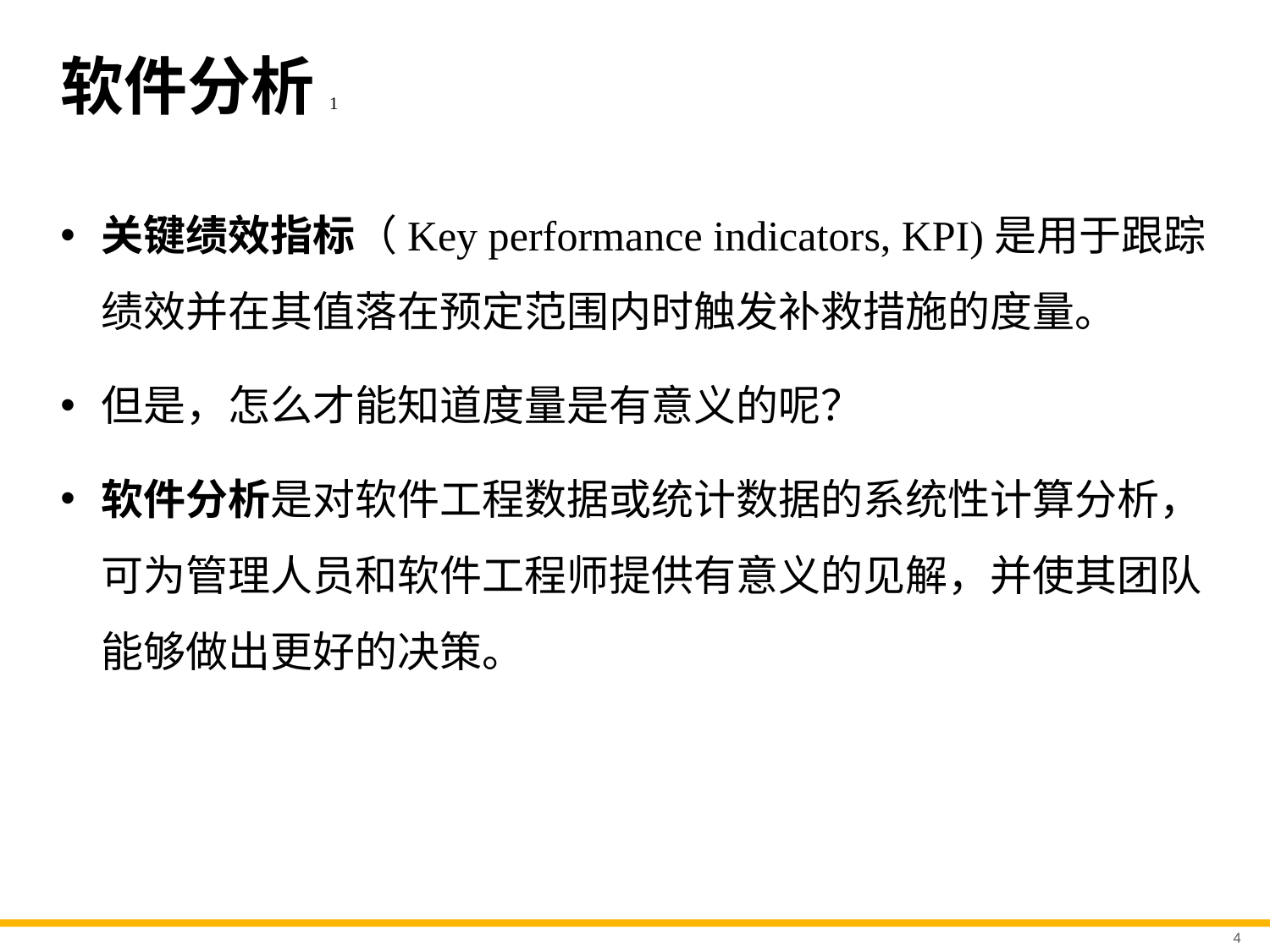

# 软件分析1
关键绩效指标（Key performance indicators, KPI)是用于跟踪绩效并在其值落在预定范围内时触发补救措施的度量。
但是，怎么才能知道度量是有意义的呢？
软件分析是对软件工程数据或统计数据的系统性计算分析，可为管理人员和软件工程师提供有意义的见解，并使其团队能够做出更好的决策。
4